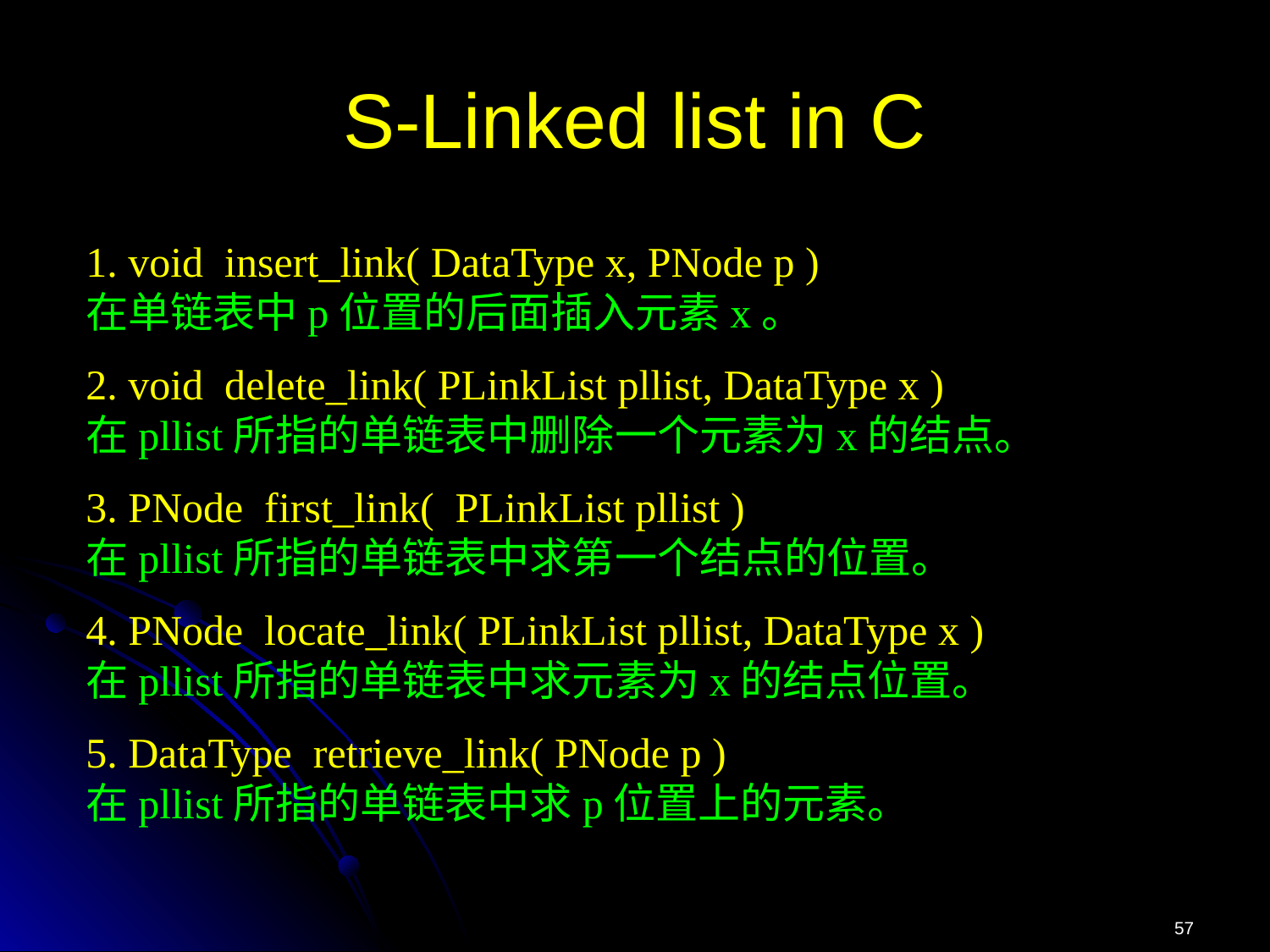

S-Linked list in C
1. void  insert_link( DataType x, PNode p )
在单链表中p位置的后面插入元素x。
2. void  delete_link( PLinkList pllist, DataType x )
在pllist所指的单链表中删除一个元素为x的结点。
3. PNode  first_link(  PLinkList pllist )
在pllist所指的单链表中求第一个结点的位置。
4. PNode  locate_link( PLinkList pllist, DataType x )
在pllist所指的单链表中求元素为x的结点位置。
5. DataType  retrieve_link( PNode p )
在pllist所指的单链表中求p位置上的元素。

57